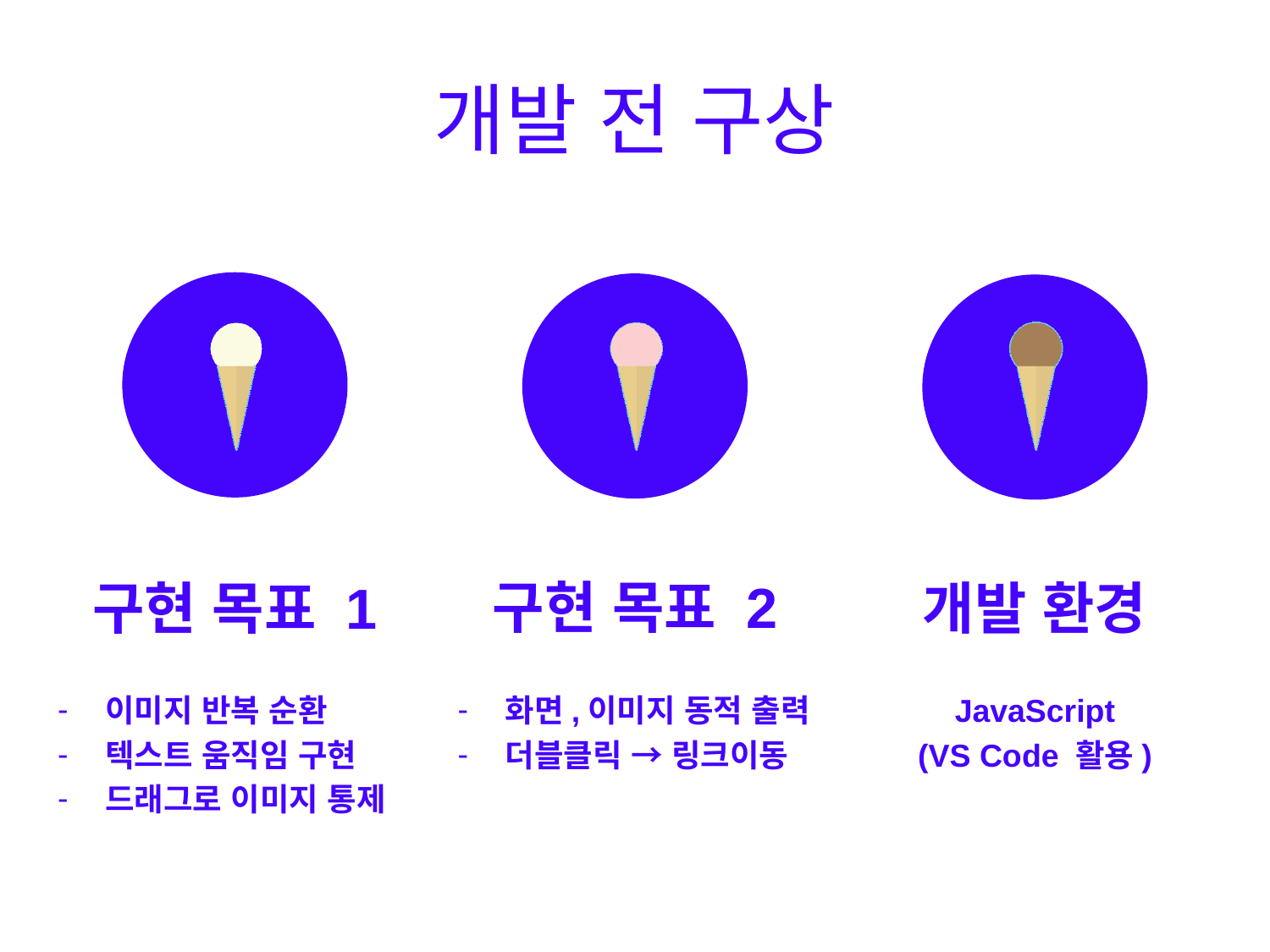

# 개발 전 구상
구현 목표 1

이미지 반복 순환
텍스트 움직임 구현
드래그로 이미지 통제
구현 목표 2

화면,이미지 동적 출력
더블클릭 → 링크이동

개발 환경

JavaScript
(VS Code 활용)